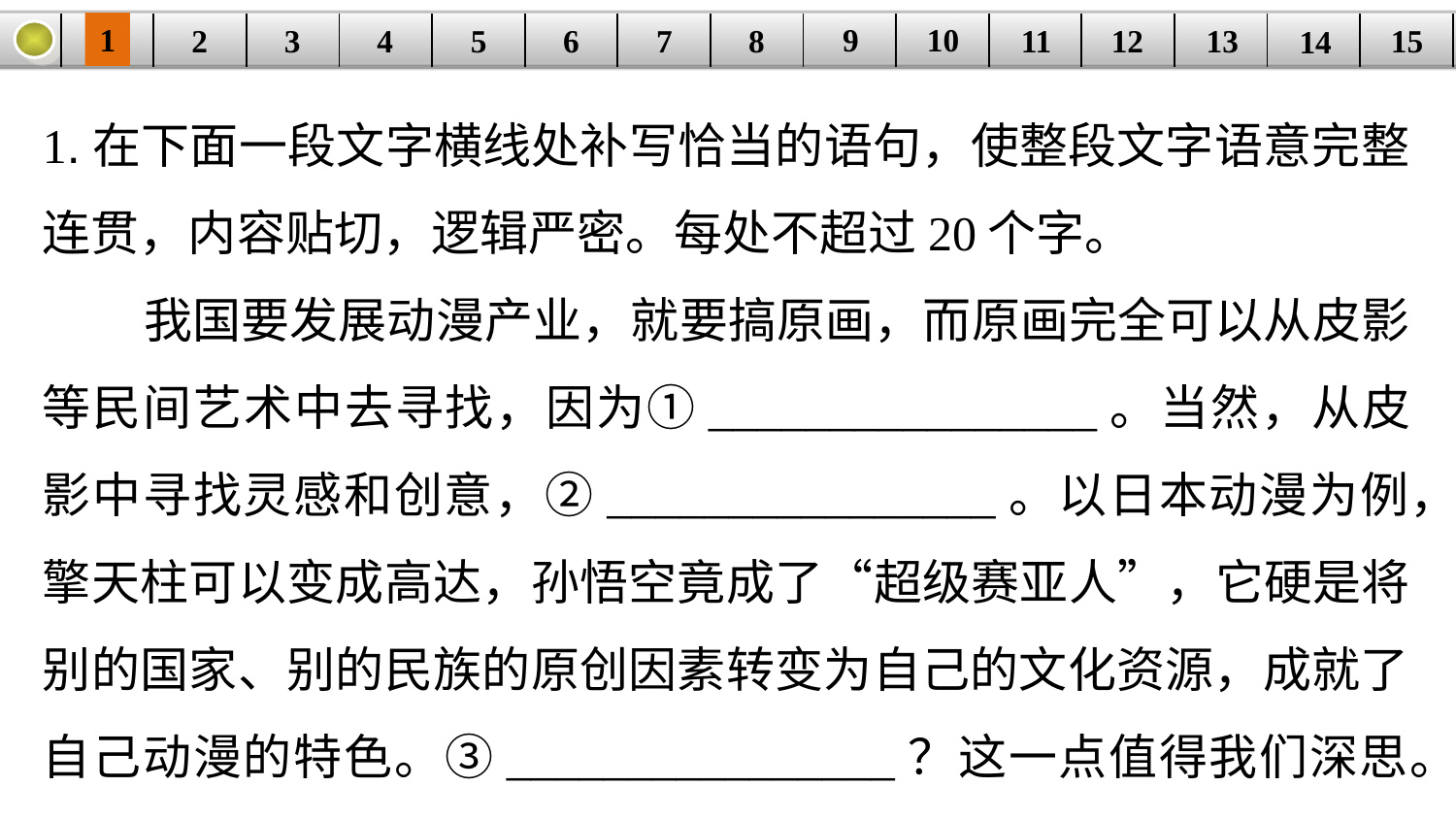

9
10
1
3
4
5
6
8
11
2
12
15
|  |  |  |  |  |  |  |  |  |  |  |  |  |  |  |
| --- | --- | --- | --- | --- | --- | --- | --- | --- | --- | --- | --- | --- | --- | --- |
7
13
14

1.在下面一段文字横线处补写恰当的语句，使整段文字语意完整连贯，内容贴切，逻辑严密。每处不超过20个字。
        我国要发展动漫产业，就要搞原画，而原画完全可以从皮影等民间艺术中去寻找，因为①________________。当然，从皮影中寻找灵感和创意，②________________。以日本动漫为例，擎天柱可以变成高达，孙悟空竟成了“超级赛亚人”，它硬是将别的国家、别的民族的原创因素转变为自己的文化资源，成就了自己动漫的特色。③________________？这一点值得我们深思。